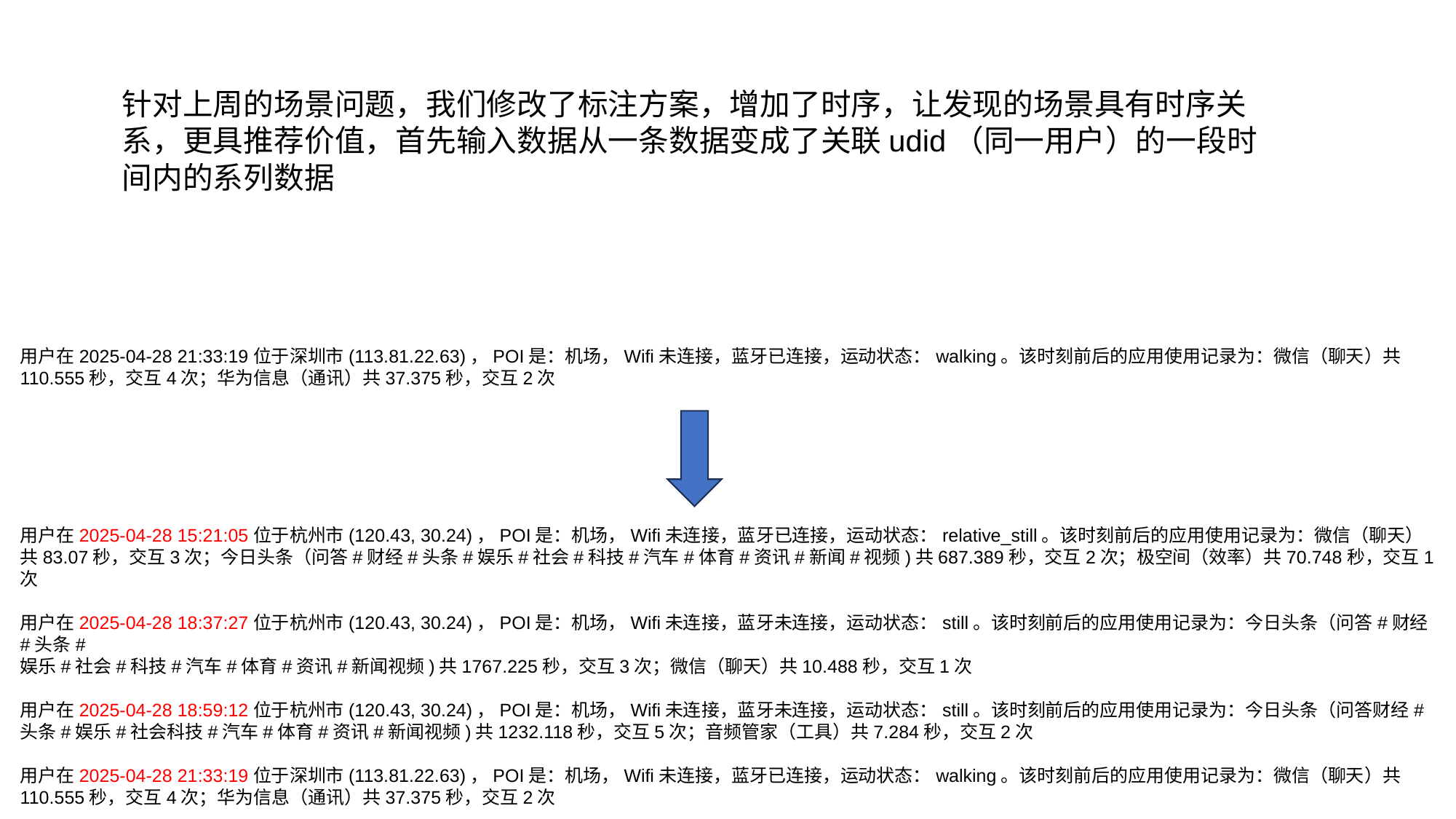

针对上周的场景问题，我们修改了标注方案，增加了时序，让发现的场景具有时序关系，更具推荐价值，首先输入数据从一条数据变成了关联udid（同一用户）的一段时间内的系列数据
用户在2025-04-28 21:33:19位于深圳市(113.81.22.63)，POI是：机场，Wifi未连接，蓝牙已连接，运动状态：walking。该时刻前后的应用使用记录为：微信（聊天）共110.555秒，交互4次；华为信息（通讯）共37.375秒，交互2次

用户在2025-04-28 15:21:05位于杭州市(120.43, 30.24)，POI是：机场，Wifi未连接，蓝牙已连接，运动状态：relative_still。该时刻前后的应用使用记录为：微信（聊天）共83.07秒，交互3次；今日头条（问答#财经#头条#娱乐#社会#科技#汽车#体育#资讯#新闻#视频)共687.389秒，交互2次；极空间（效率）共70.748秒，交互1次

用户在2025-04-28 18:37:27位于杭州市(120.43, 30.24)，POI是：机场，Wifi未连接，蓝牙未连接，运动状态：still。该时刻前后的应用使用记录为：今日头条（问答#财经#头条#
娱乐#社会#科技#汽车#体育#资讯#新闻视频)共1767.225秒，交互3次；微信（聊天）共10.488秒，交互1次

用户在2025-04-28 18:59:12位于杭州市(120.43, 30.24)，POI是：机场，Wifi未连接，蓝牙未连接，运动状态：still。该时刻前后的应用使用记录为：今日头条（问答财经#头条#娱乐#社会科技#汽车#体育#资讯#新闻视频)共1232.118秒，交互5次；音频管家（工具）共7.284秒，交互2次

用户在2025-04-28 21:33:19位于深圳市(113.81.22.63)，POI是：机场，Wifi未连接，蓝牙已连接，运动状态：walking。该时刻前后的应用使用记录为：微信（聊天）共110.555秒，交互4次；华为信息（通讯）共37.375秒，交互2次